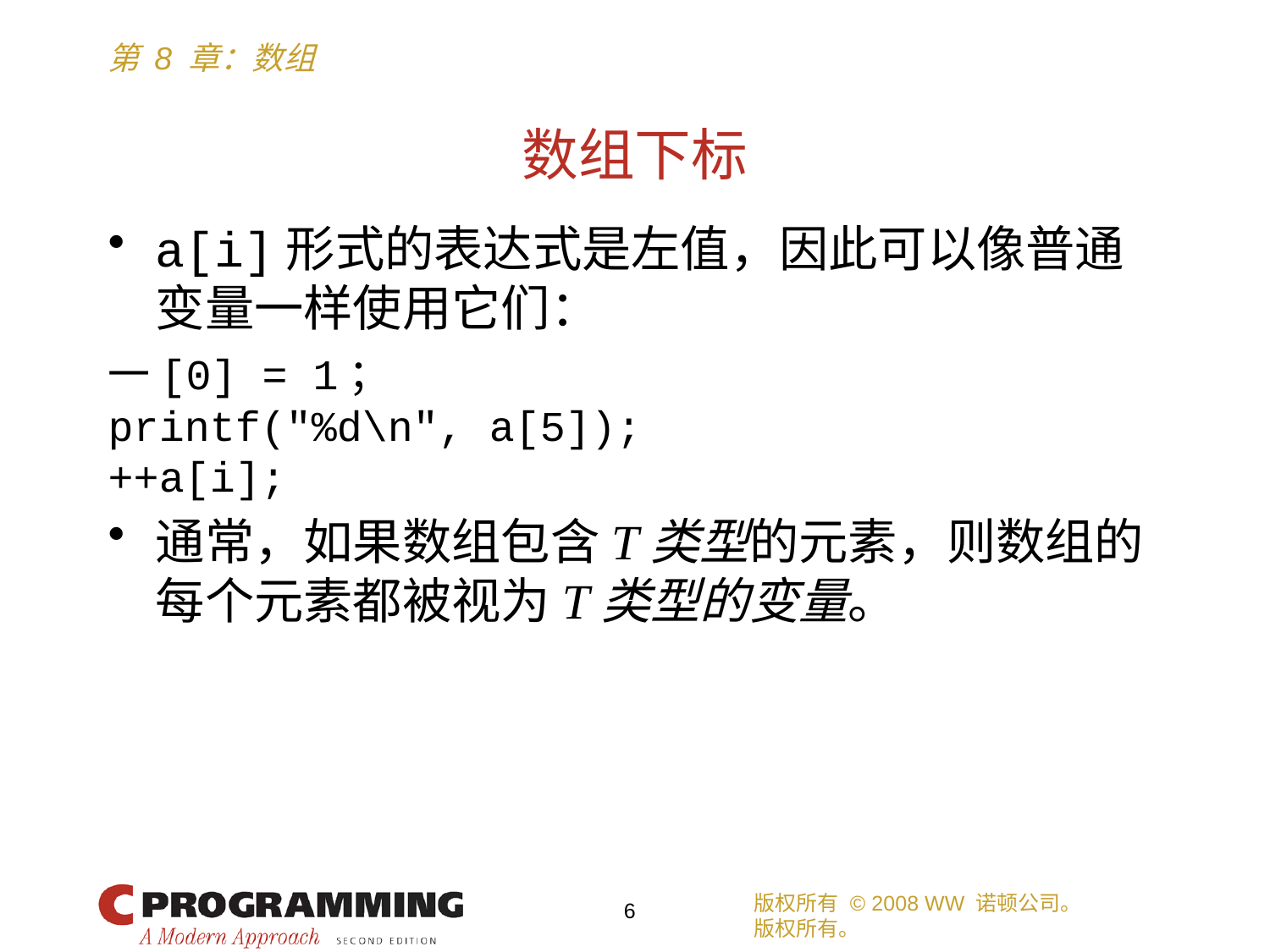

# 数组下标
a[i]形式的表达式是左值，因此可以像普通变量一样使用它们：
一[0] = 1；
printf("%d\n", a[5]);
++a[i];
通常，如果数组包含T类型的元素，则数组的每个元素都被视为T类型的变量。
版权所有 © 2008 WW 诺顿公司。
版权所有。
6